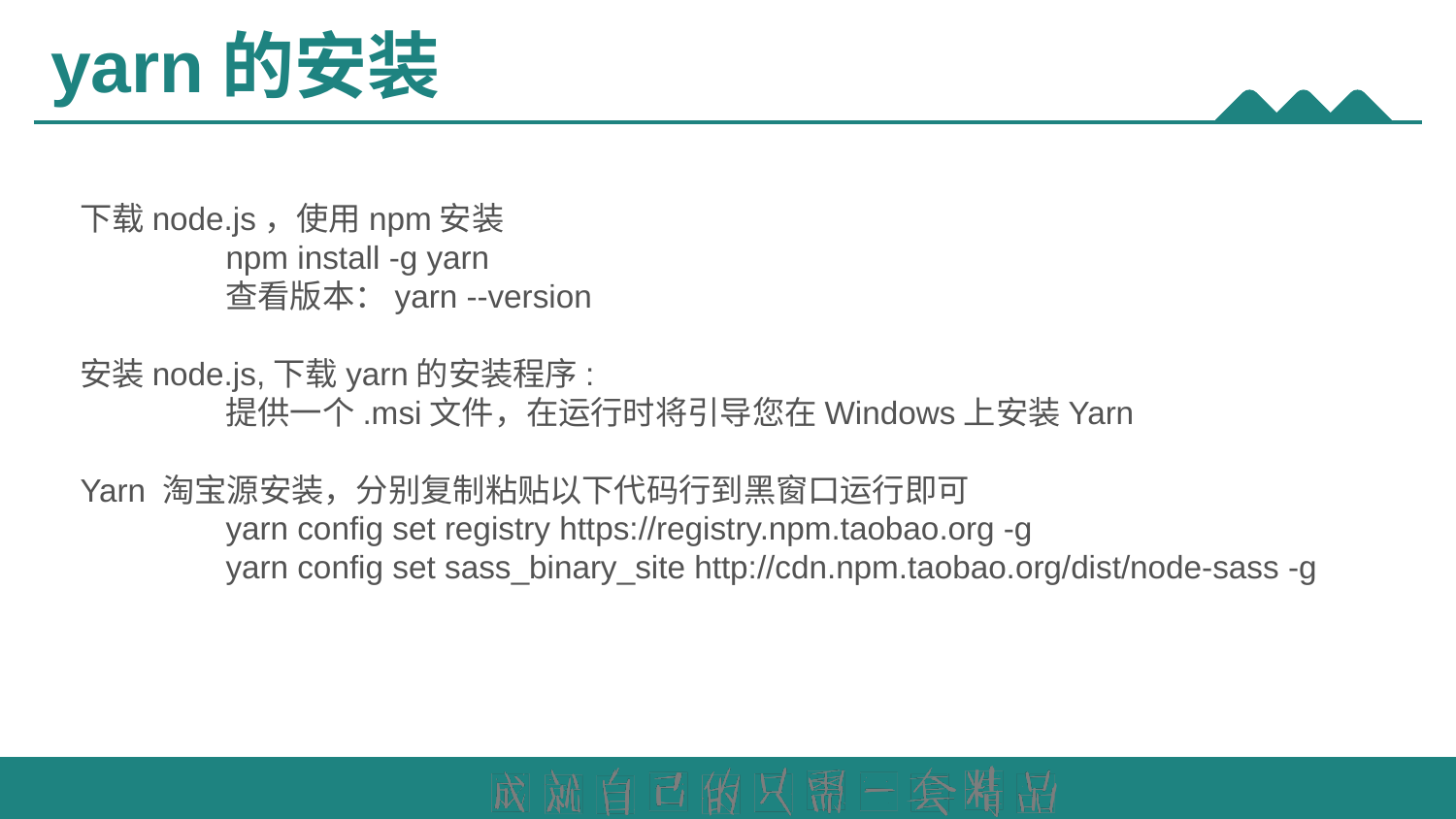

# yarn的安装
下载node.js，使用npm安装
	npm install -g yarn
	查看版本：yarn --version

安装node.js,下载yarn的安装程序:
	提供一个.msi文件，在运行时将引导您在Windows上安装Yarn

Yarn 淘宝源安装，分别复制粘贴以下代码行到黑窗口运行即可
	yarn config set registry https://registry.npm.taobao.org -g
	yarn config set sass_binary_site http://cdn.npm.taobao.org/dist/node-sass -g